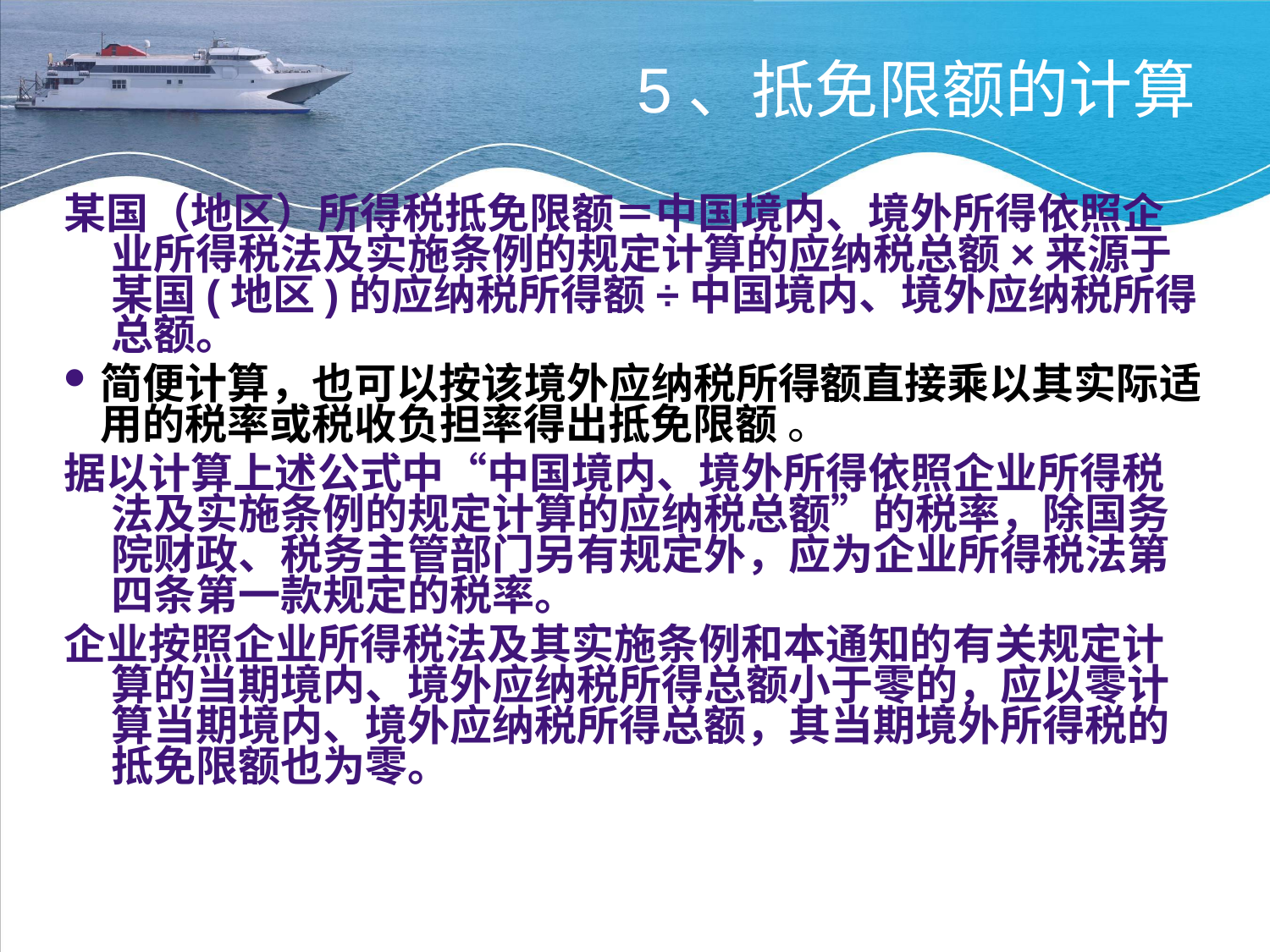

# 5、抵免限额的计算
某国（地区）所得税抵免限额＝中国境内、境外所得依照企业所得税法及实施条例的规定计算的应纳税总额×来源于某国(地区)的应纳税所得额÷中国境内、境外应纳税所得总额。
简便计算，也可以按该境外应纳税所得额直接乘以其实际适用的税率或税收负担率得出抵免限额 。
据以计算上述公式中“中国境内、境外所得依照企业所得税法及实施条例的规定计算的应纳税总额”的税率，除国务院财政、税务主管部门另有规定外，应为企业所得税法第四条第一款规定的税率。
企业按照企业所得税法及其实施条例和本通知的有关规定计算的当期境内、境外应纳税所得总额小于零的，应以零计算当期境内、境外应纳税所得总额，其当期境外所得税的抵免限额也为零。